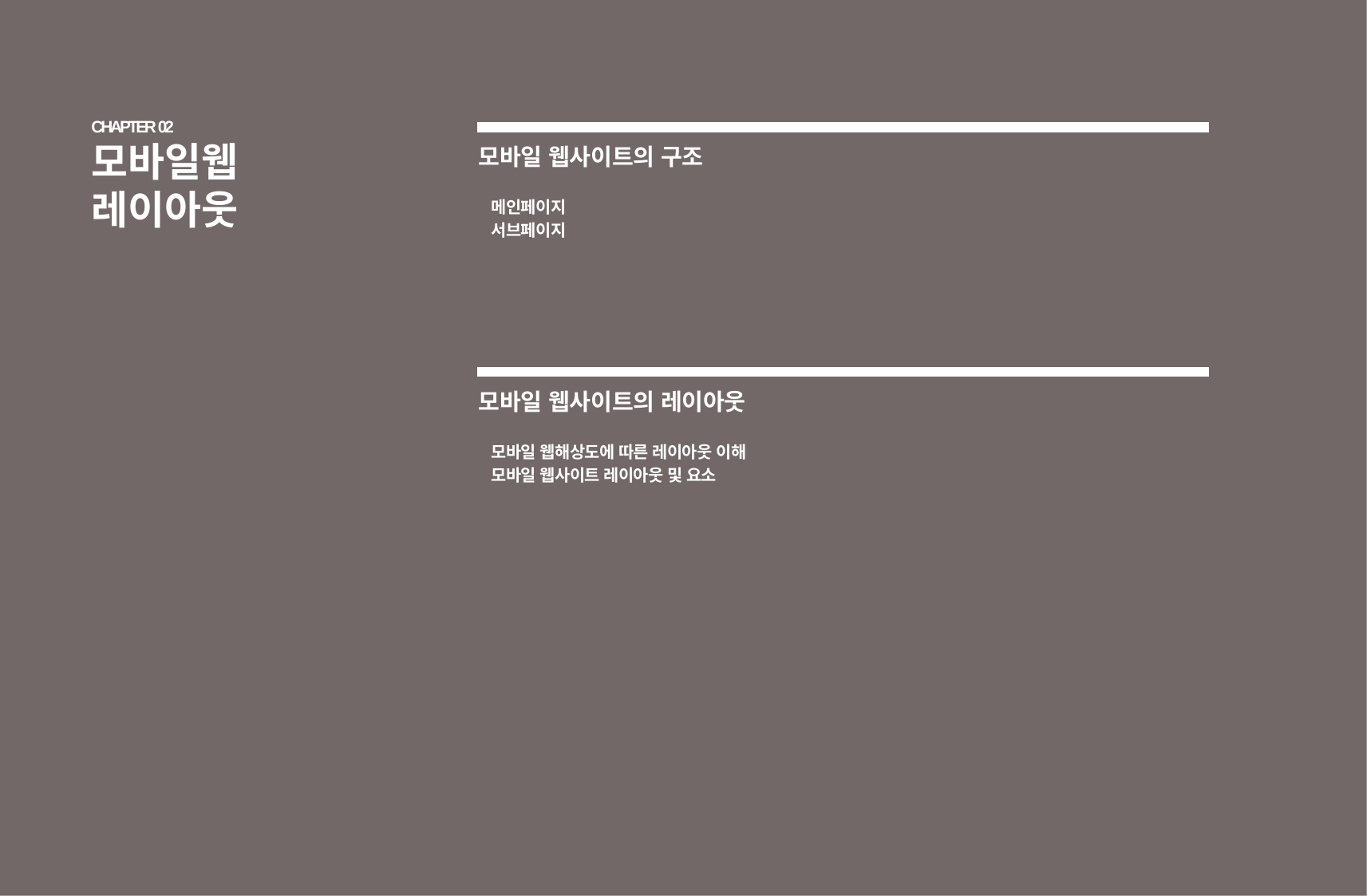

# CHAPTER  02 모바일웹 레이아웃
모바일 웹사이트의 구조

  메인페이지
  서브페이지
모바일 웹사이트의 레이아웃

  모바일 웹해상도에 따른 레이아웃 이해
  모바일 웹사이트 레이아웃 및 요소